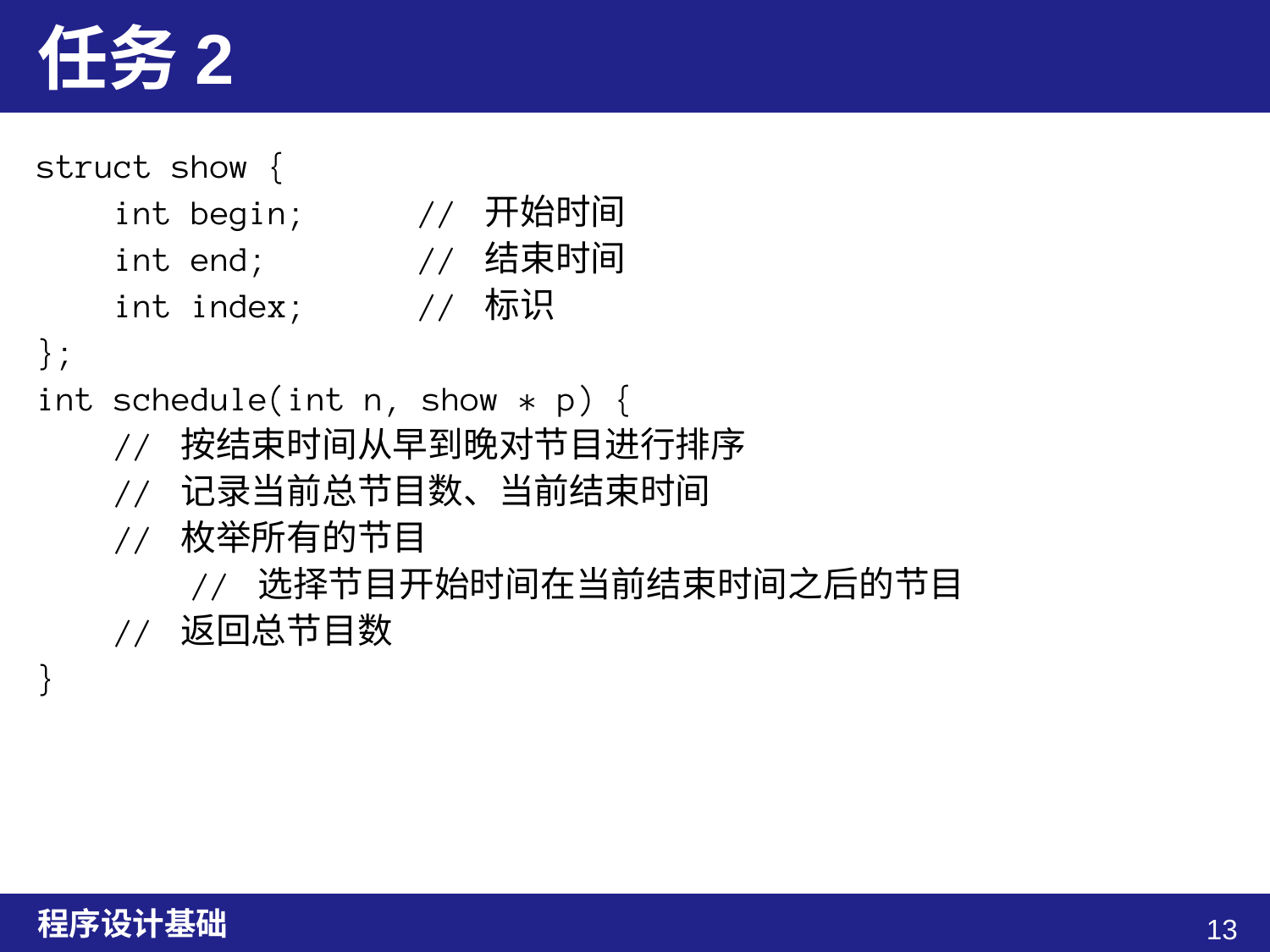

# 任务2
struct show {
    int begin;	// 开始时间
    int end;		// 结束时间
    int index;	// 标识
};
int schedule(int n, show * p) {
    // 按结束时间从早到晚对节目进行排序
    // 记录当前总节目数、当前结束时间
    // 枚举所有的节目
        // 选择节目开始时间在当前结束时间之后的节目
    // 返回总节目数
}